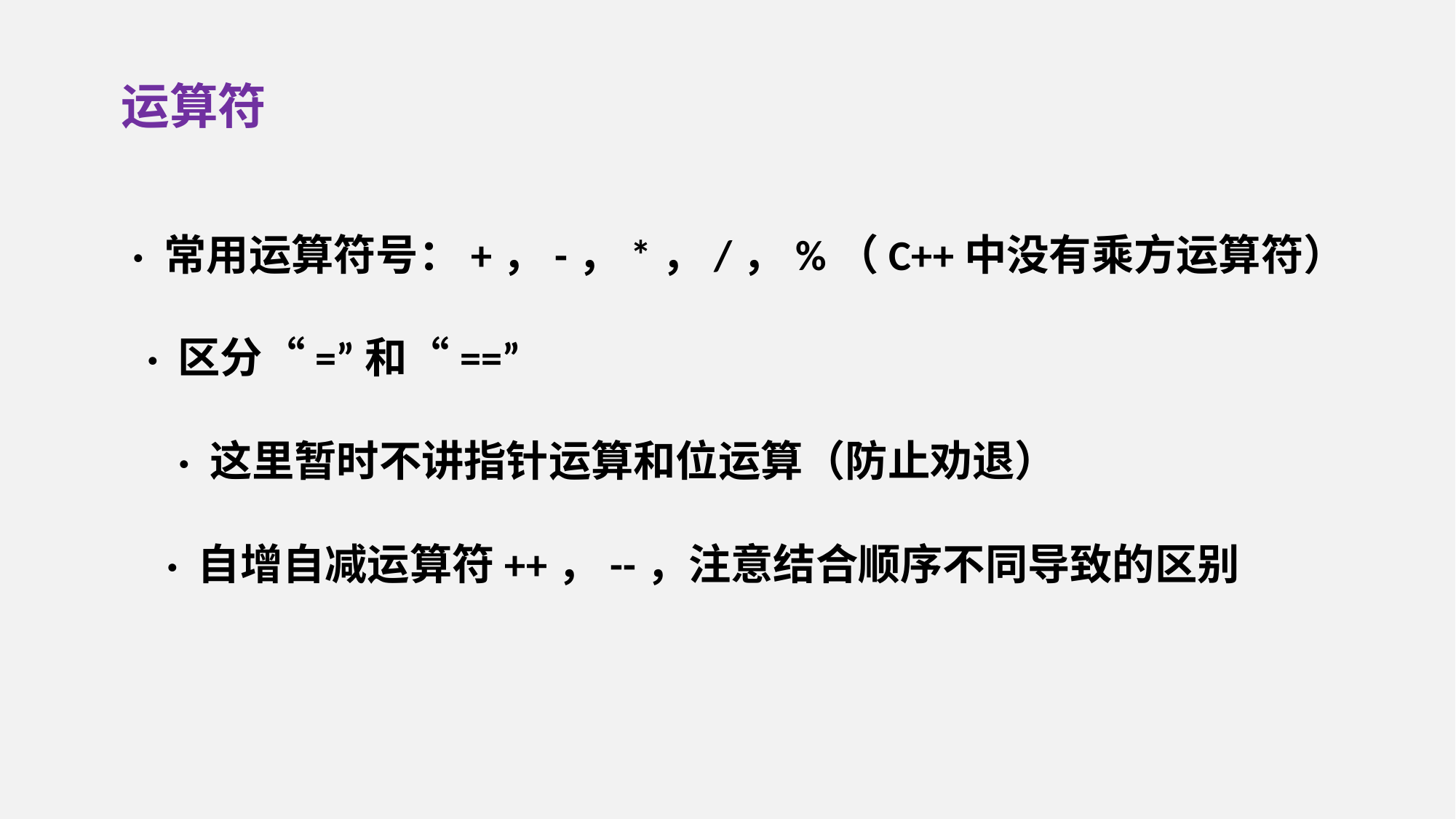

运算符
· 常用运算符号：+，-，*，/，%（C++中没有乘方运算符）
· 区分“=”和“==”
· 这里暂时不讲指针运算和位运算（防止劝退）
· 自增自减运算符++，--，注意结合顺序不同导致的区别